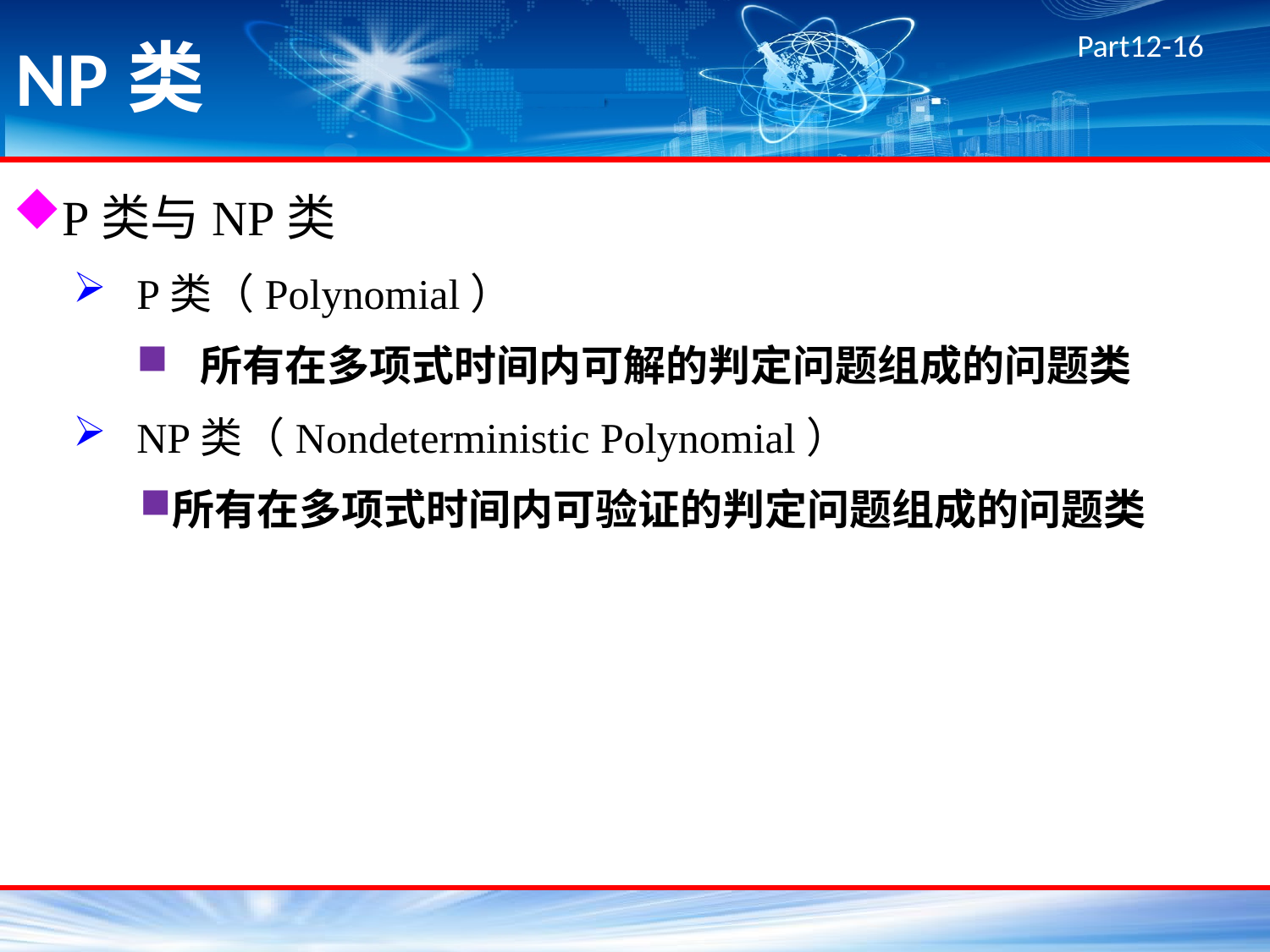

# NP类
P类与NP类
P类（Polynomial）
所有在多项式时间内可解的判定问题组成的问题类
NP类（Nondeterministic Polynomial）
所有在多项式时间内可验证的判定问题组成的问题类